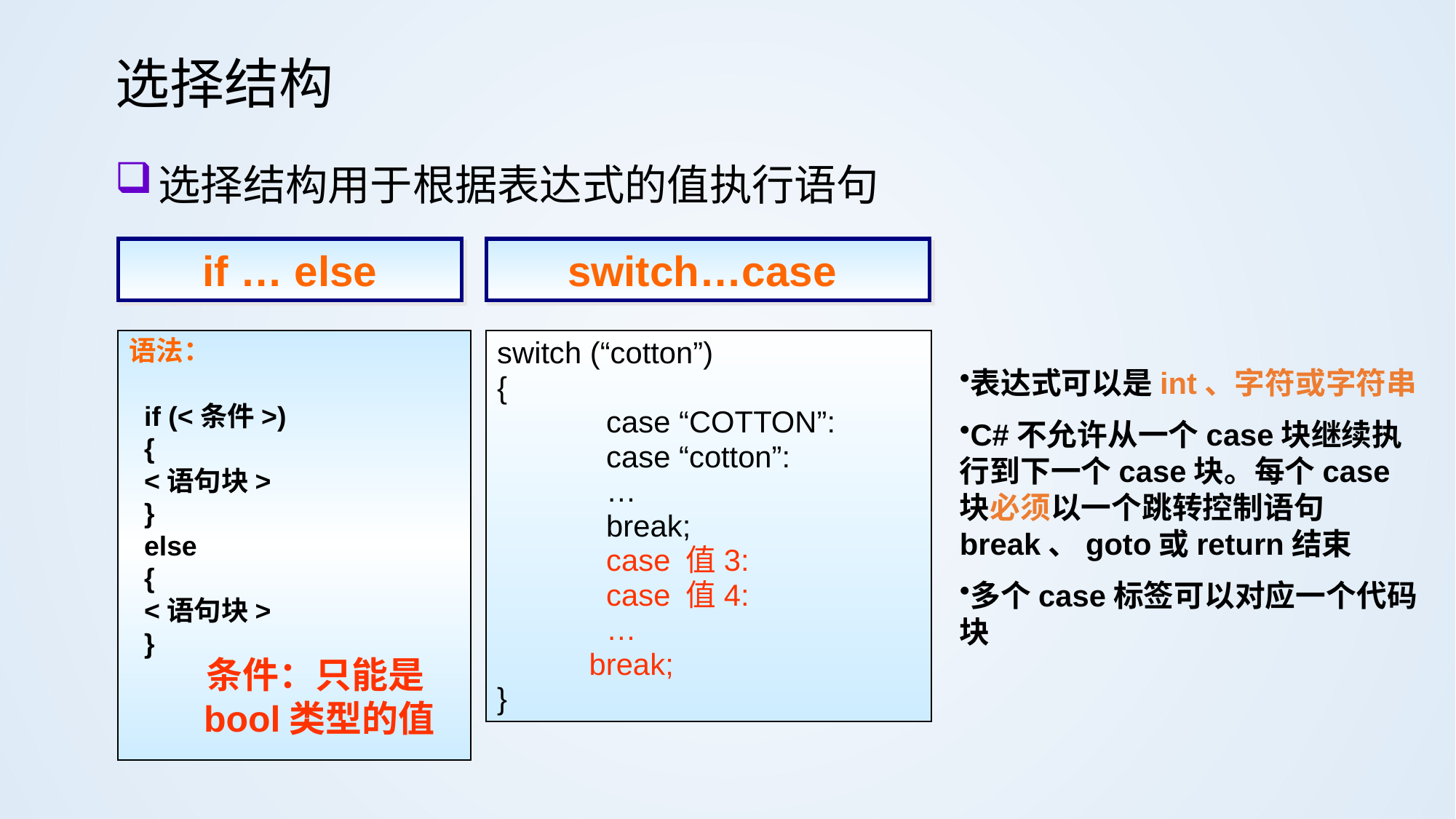

# 选择结构
选择结构用于根据表达式的值执行语句
if … else
switch…case
语法：

  if (<条件>)
  {
  <语句块>
  }
  else
  {
  <语句块>
  }
switch (“cotton”)
{
	case “COTTON”: 	case “cotton”:
	…
   	break;
	case 值3:
   	case 值4:
	…
           break;
}
表达式可以是int、字符或字符串
C#不允许从一个case块继续执行到下一个case块。每个case块必须以一个跳转控制语句break、goto或return结束
多个case标签可以对应一个代码块
条件：只能是bool类型的值